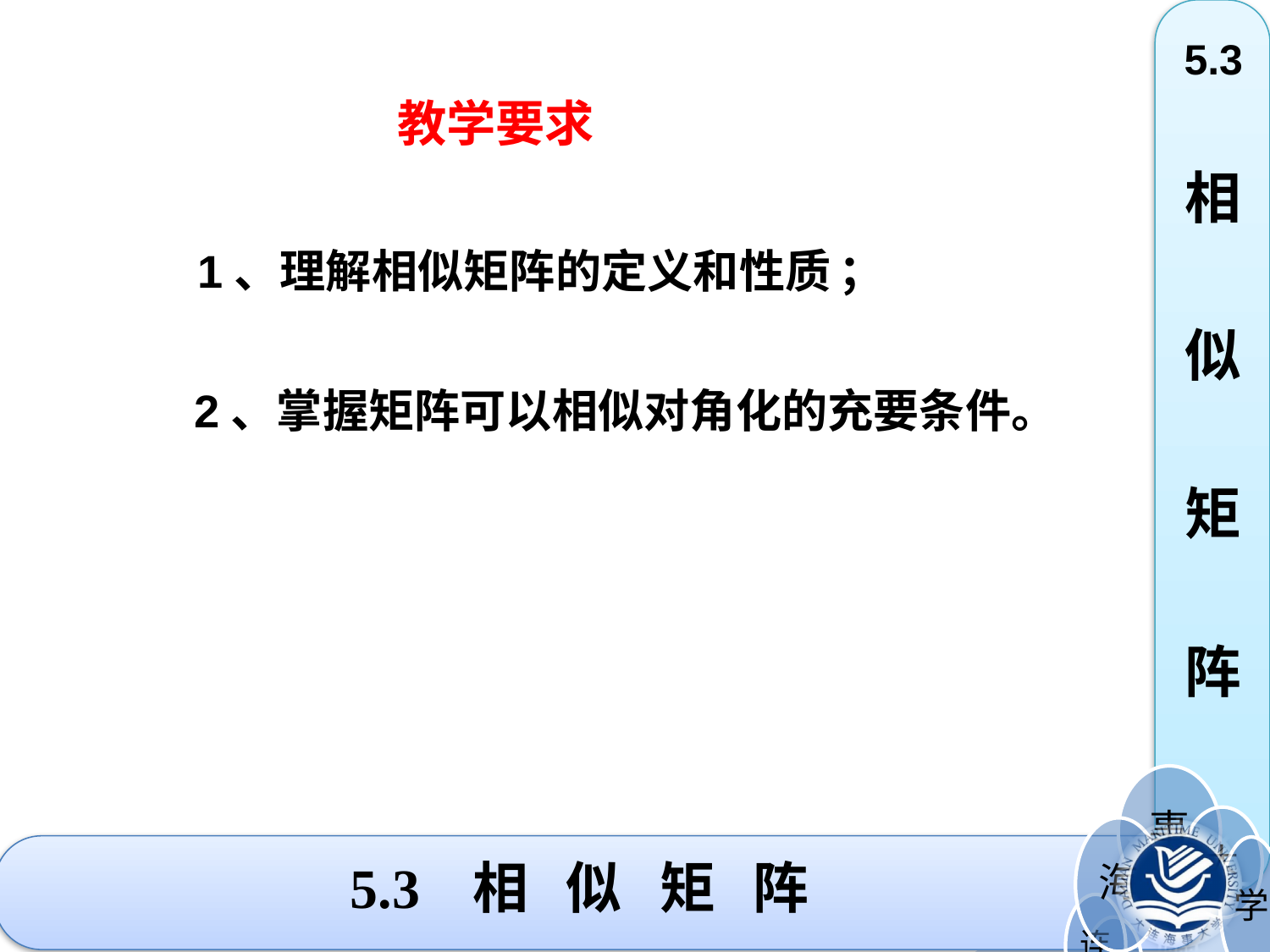

5.3
  相

似

矩

阵

教学要求
1、理解相似矩阵的定义和性质 ；
2、掌握矩阵可以相似对角化的充要条件。
5.3   相   似   矩   阵